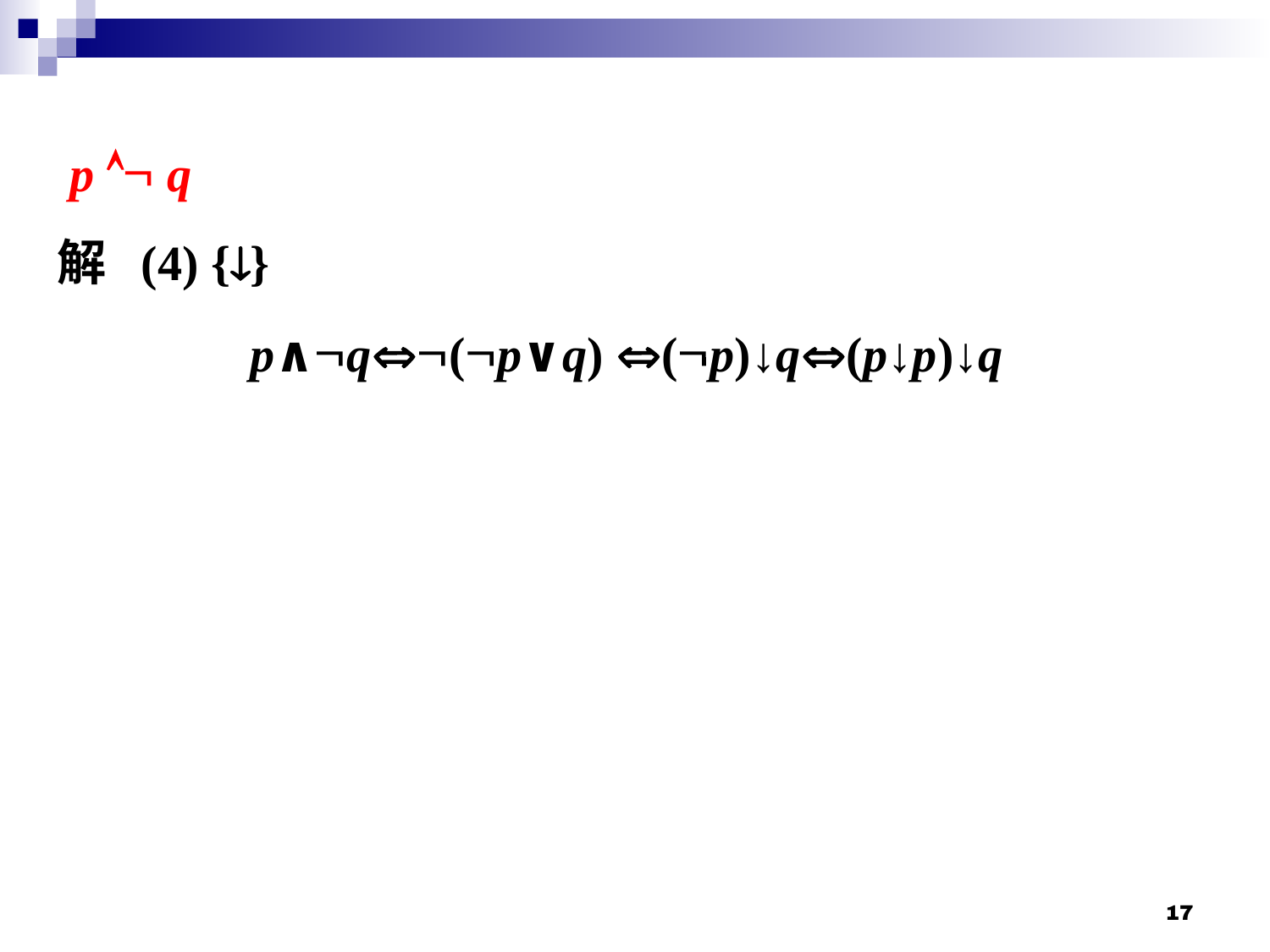

p ∧¬ q
解  (4) {↓}
p∧¬q⇔¬(¬p∨q) ⇔(¬p)↓q⇔(p↓p)↓q
17